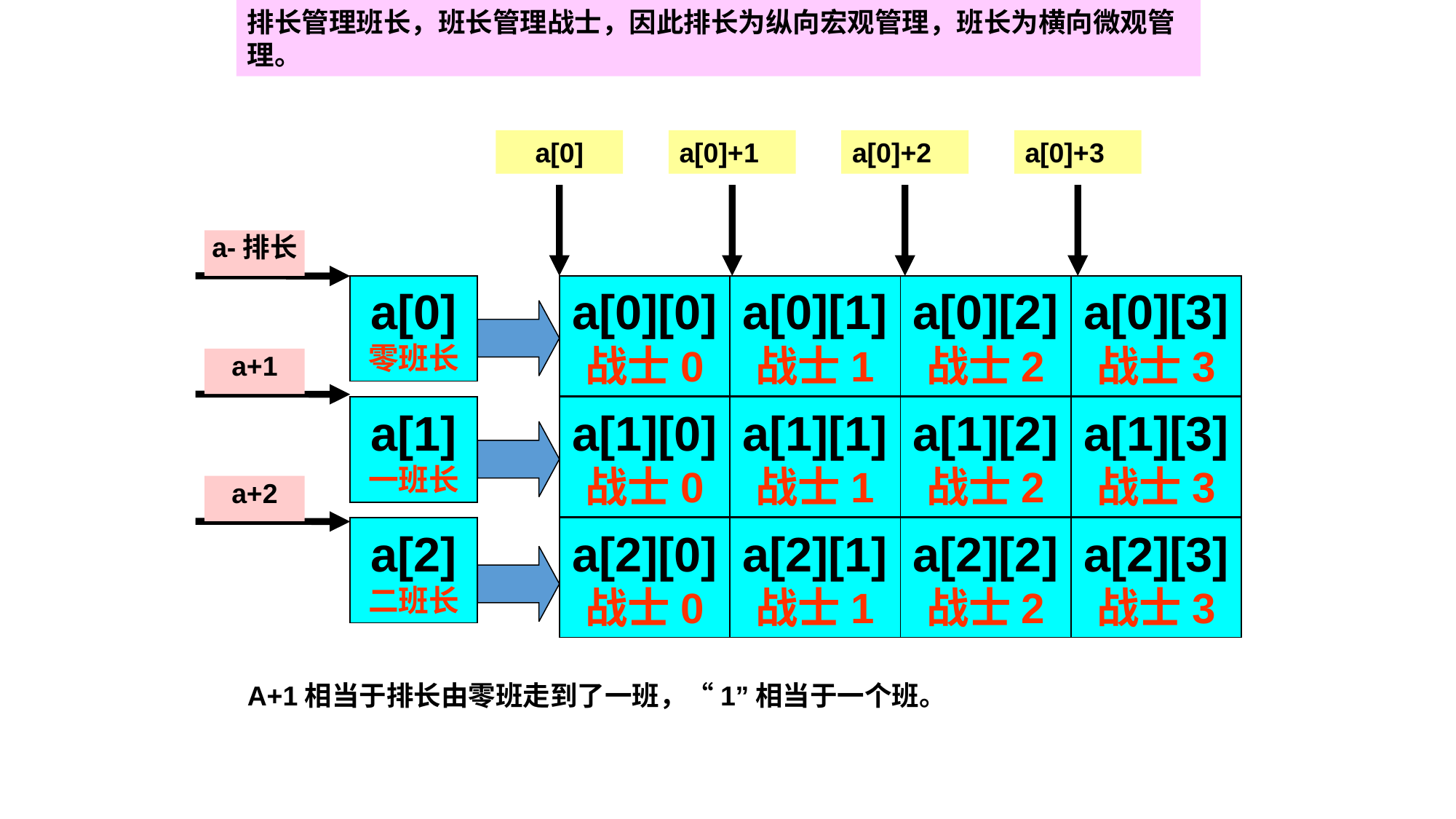

排长管理班长，班长管理战士，因此排长为纵向宏观管理，班长为横向微观管理。
a[0]

a[0]+1

a[0]+2

a[0]+3

a-排长

a+1

a+2

a[0][0]
战士0
a[0][1]
战士1
a[1][1]
战士1
a[2][1]
战士1
a[0][2]
战士2
a[1][2]
战士2
a[2][2]
战士2
a[0][3]
战士3
a[1][3]
战士3
a[2][3]
战士3
a[1][0]
战士0
a[2][0]
战士0
a[0]
零班长
a[1]
一班长
a[2]
二班长

A+1相当于排长由零班走到了一班，“1”相当于一个班。